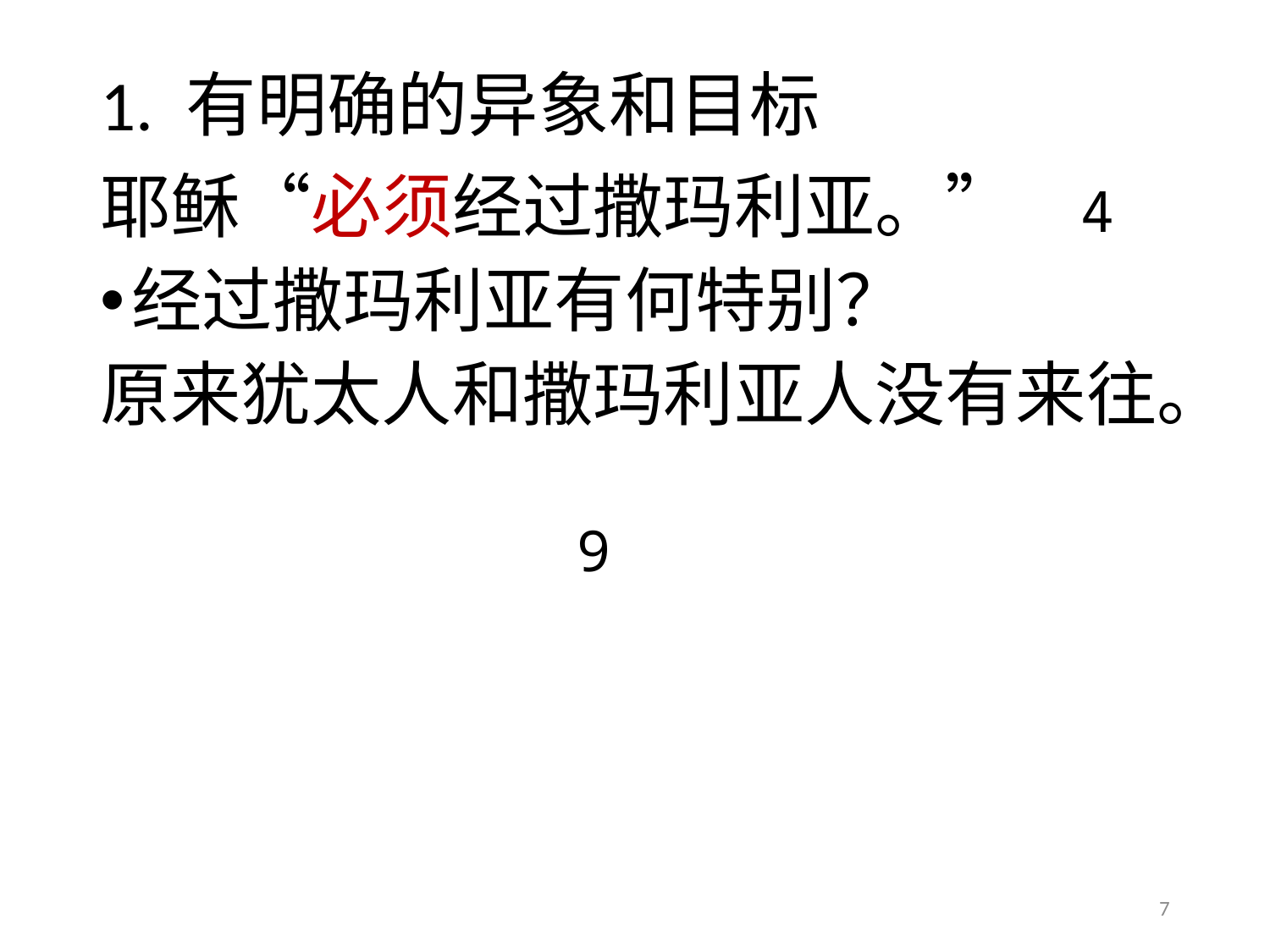

# 1. 有明确的异象和目标
耶稣“必须经过撒玛利亚。”   4
经过撒玛利亚有何特别？
原来犹太人和撒玛利亚人没有来往。
                             9
7